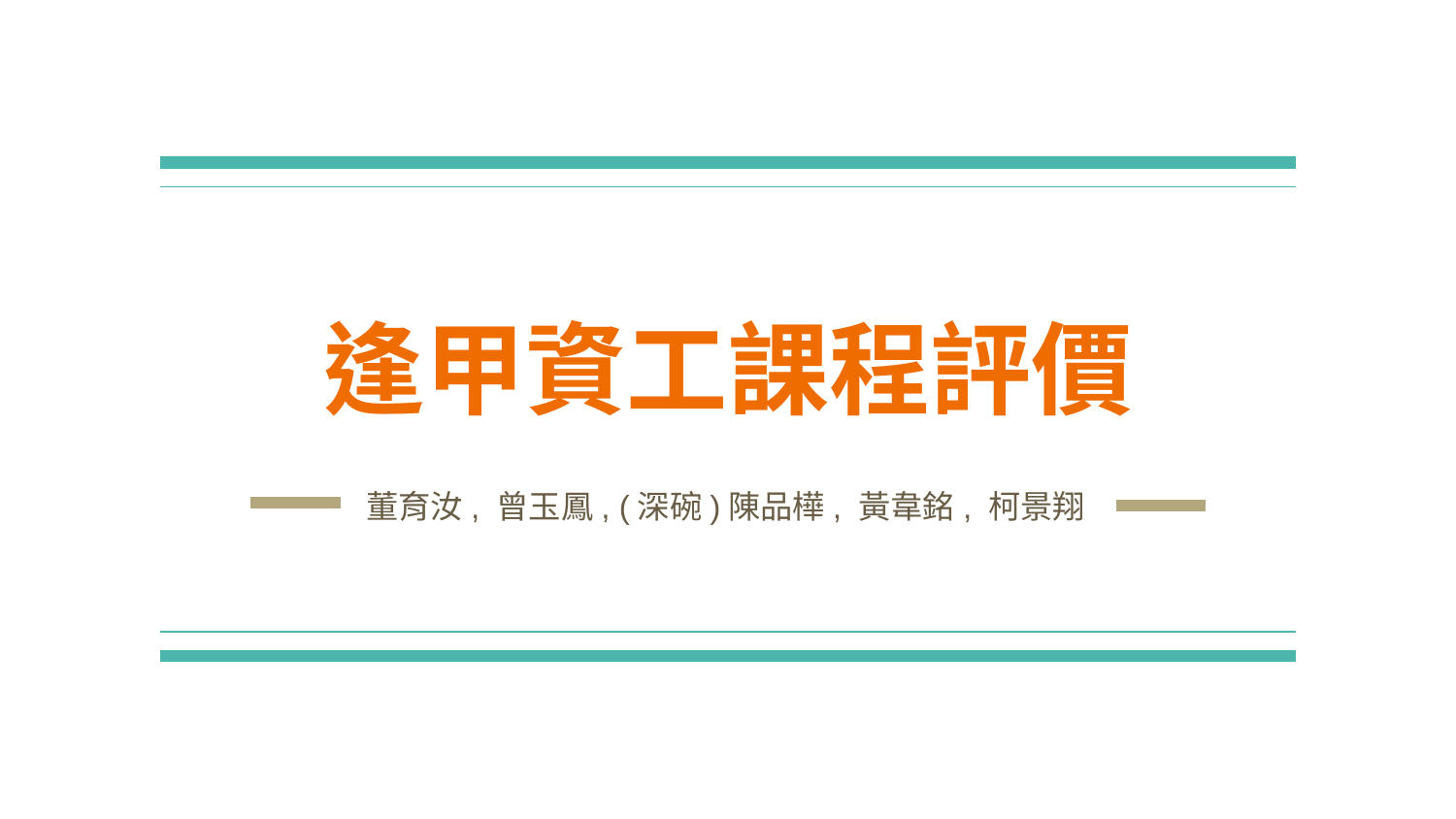

# 逢甲資工課程評價
董育汝, 曾玉鳳, (深碗)陳品樺, 黃韋銘, 柯景翔